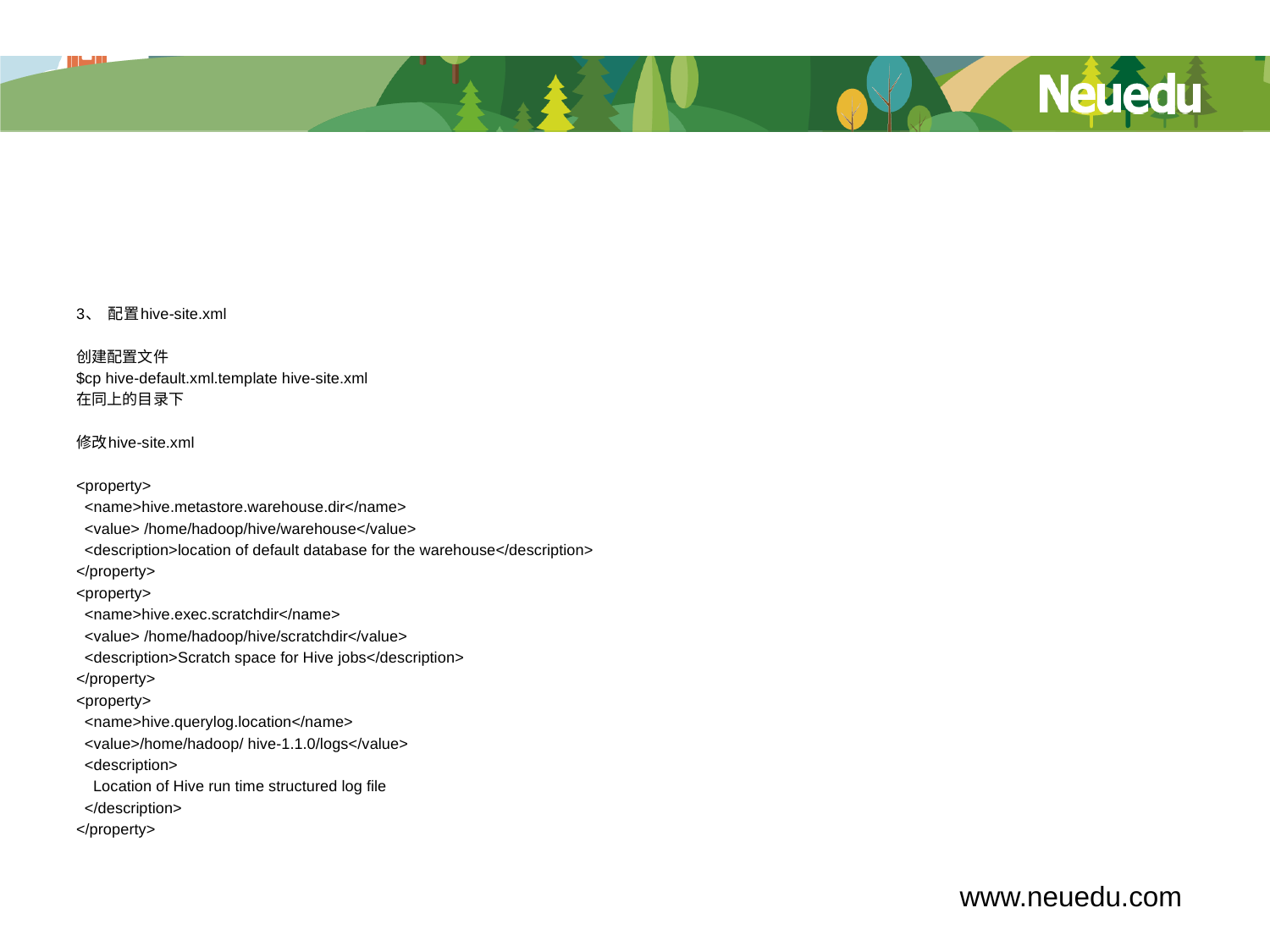

#
3、  配置hive-site.xml

创建配置文件
$cp hive-default.xml.template hive-site.xml
在同上的目录下

修改hive-site.xml

<property>
  <name>hive.metastore.warehouse.dir</name>
  <value> /home/hadoop/hive/warehouse</value>
  <description>location of default database for the warehouse</description>
</property>
<property>
  <name>hive.exec.scratchdir</name>
  <value> /home/hadoop/hive/scratchdir</value>
  <description>Scratch space for Hive jobs</description>
</property>
<property>
  <name>hive.querylog.location</name>
  <value>/home/hadoop/ hive-1.1.0/logs</value>
  <description>
    Location of Hive run time structured log file
  </description>
</property>